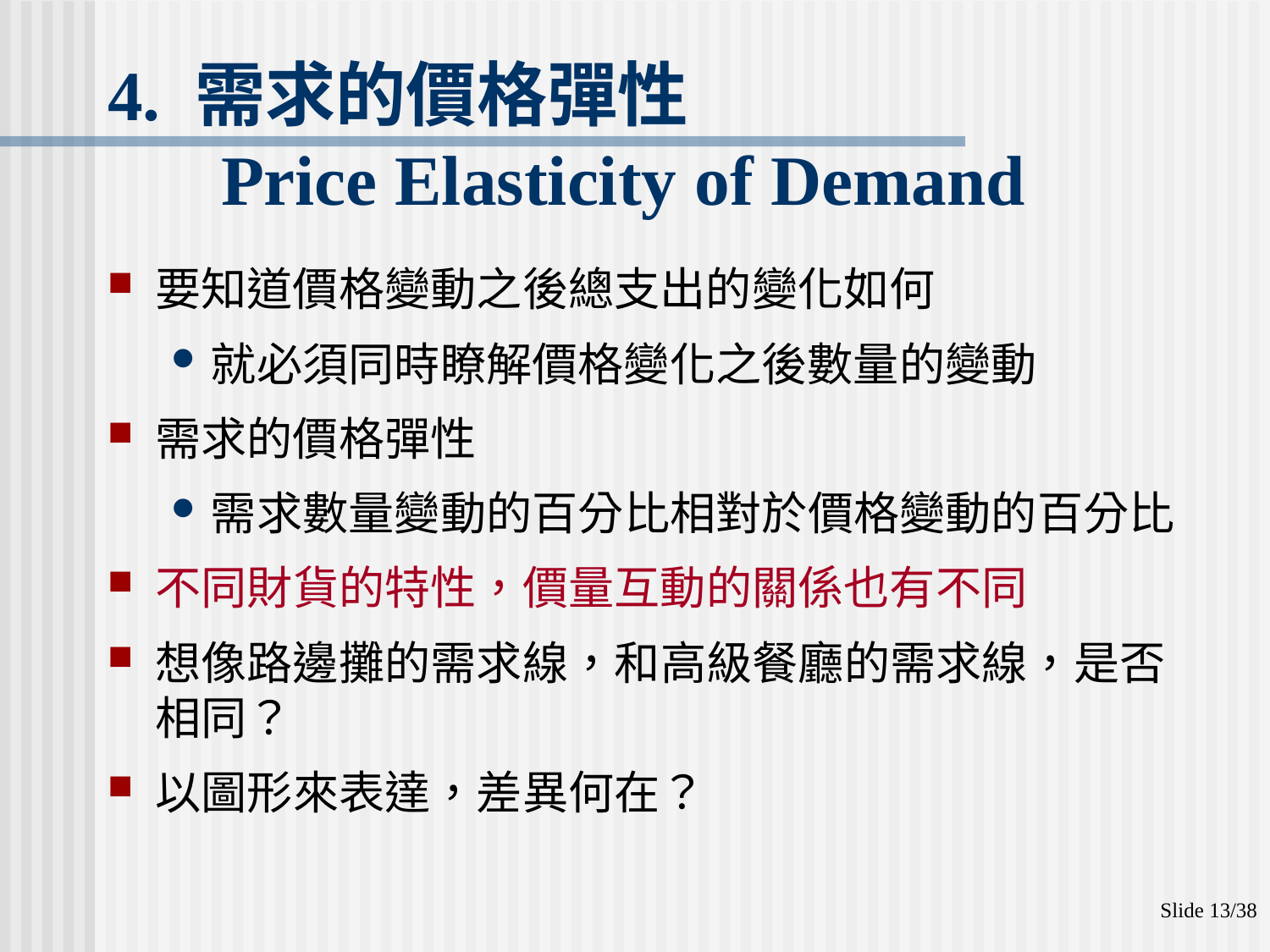

# 4. 需求的價格彈性 Price Elasticity of Demand
要知道價格變動之後總支出的變化如何
就必須同時瞭解價格變化之後數量的變動
需求的價格彈性
需求數量變動的百分比相對於價格變動的百分比
不同財貨的特性，價量互動的關係也有不同
想像路邊攤的需求線，和高級餐廳的需求線，是否相同？
以圖形來表達，差異何在？
Slide 13/38